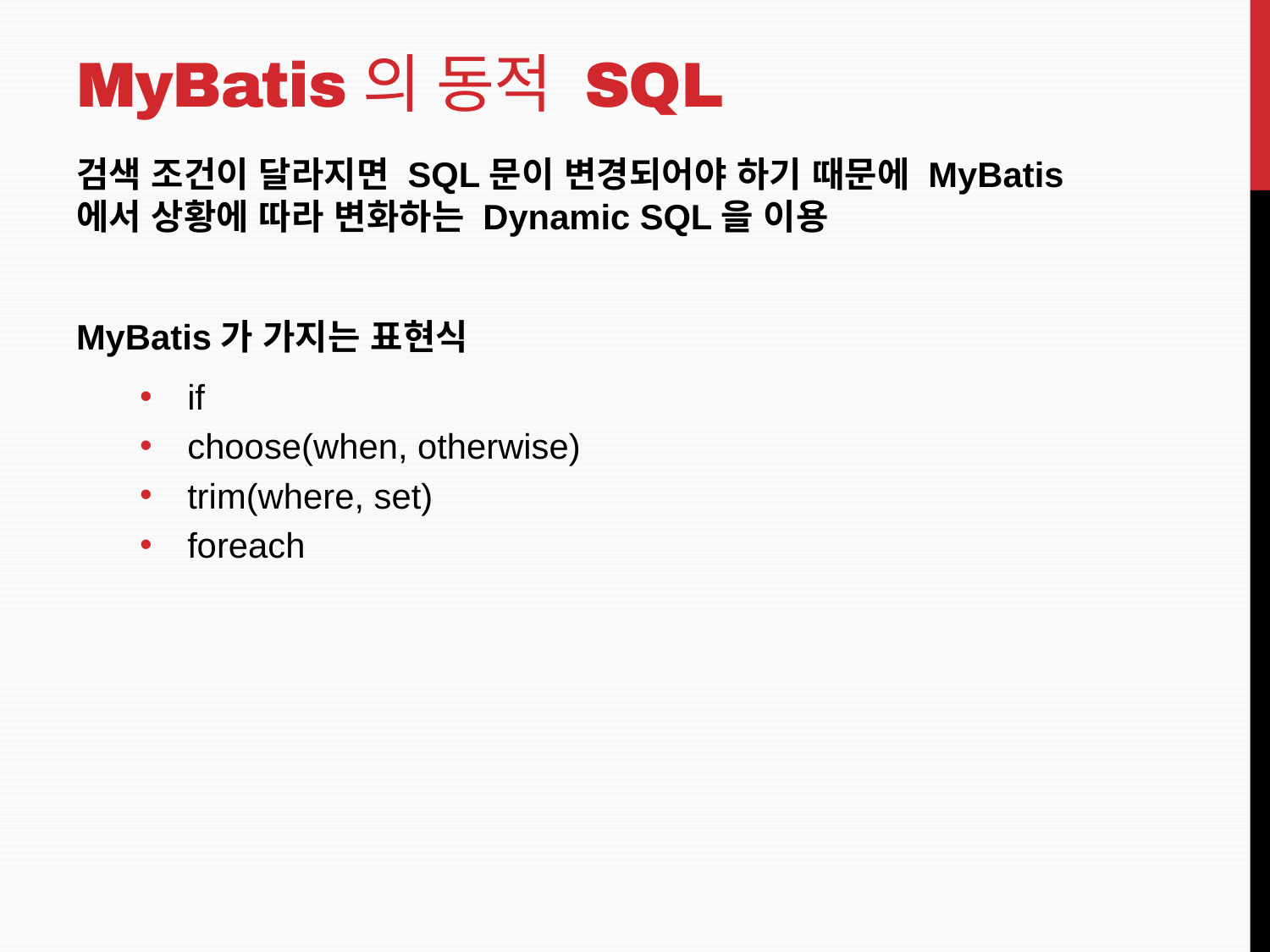

# MyBatis의 동적 SQL
검색 조건이 달라지면 SQL문이 변경되어야 하기 때문에 MyBatis에서 상황에 따라 변화하는 Dynamic SQL을 이용

MyBatis가 가지는 표현식
if
choose(when, otherwise)
trim(where, set)
foreach